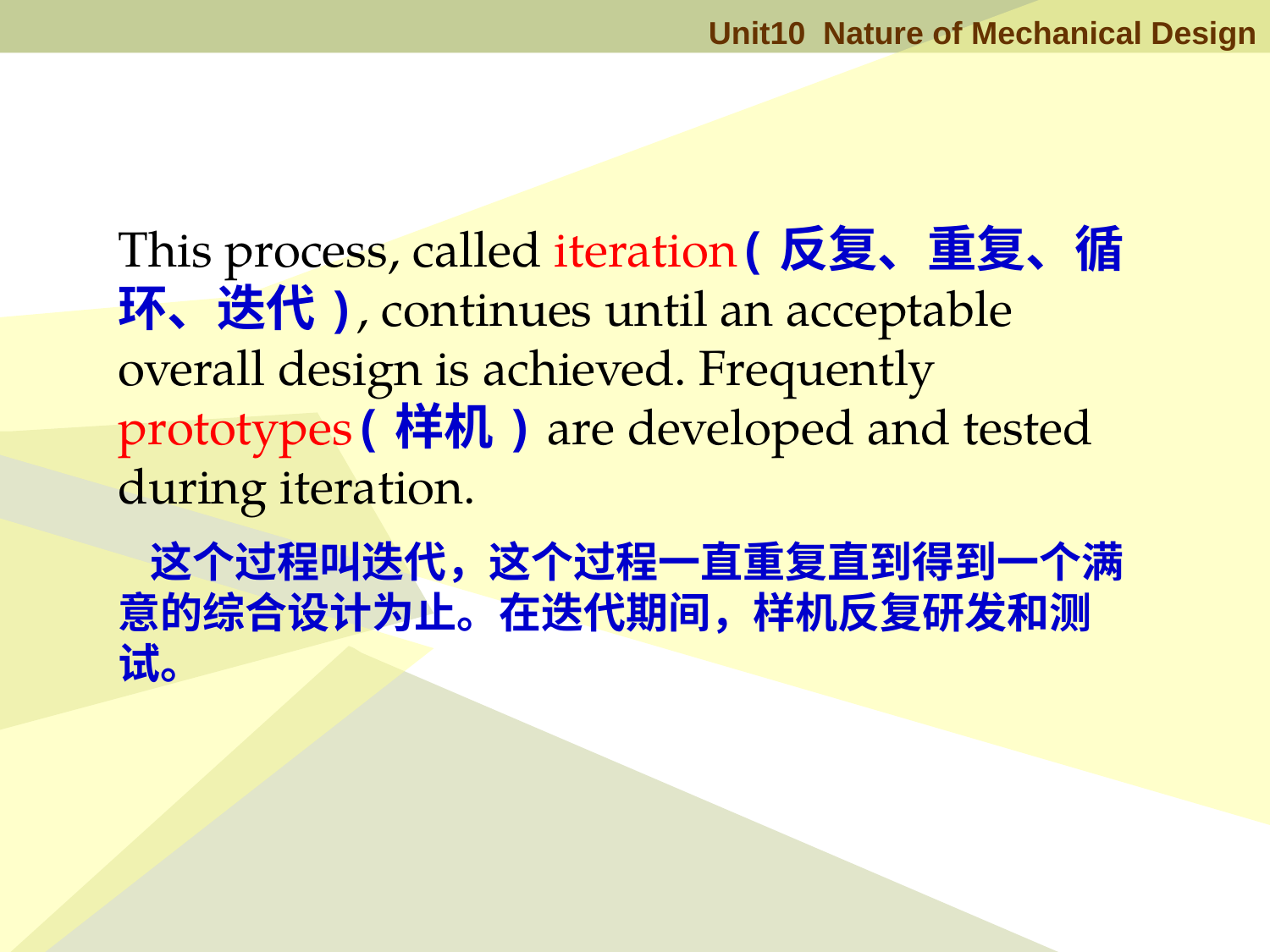

This process, called iteration(反复、重复、循环、迭代), continues until an acceptable overall design is achieved. Frequently prototypes(样机) are developed and tested during iteration.
    这个过程叫迭代，这个过程一直重复直到得到一个满意的综合设计为止。在迭代期间，样机反复研发和测试。